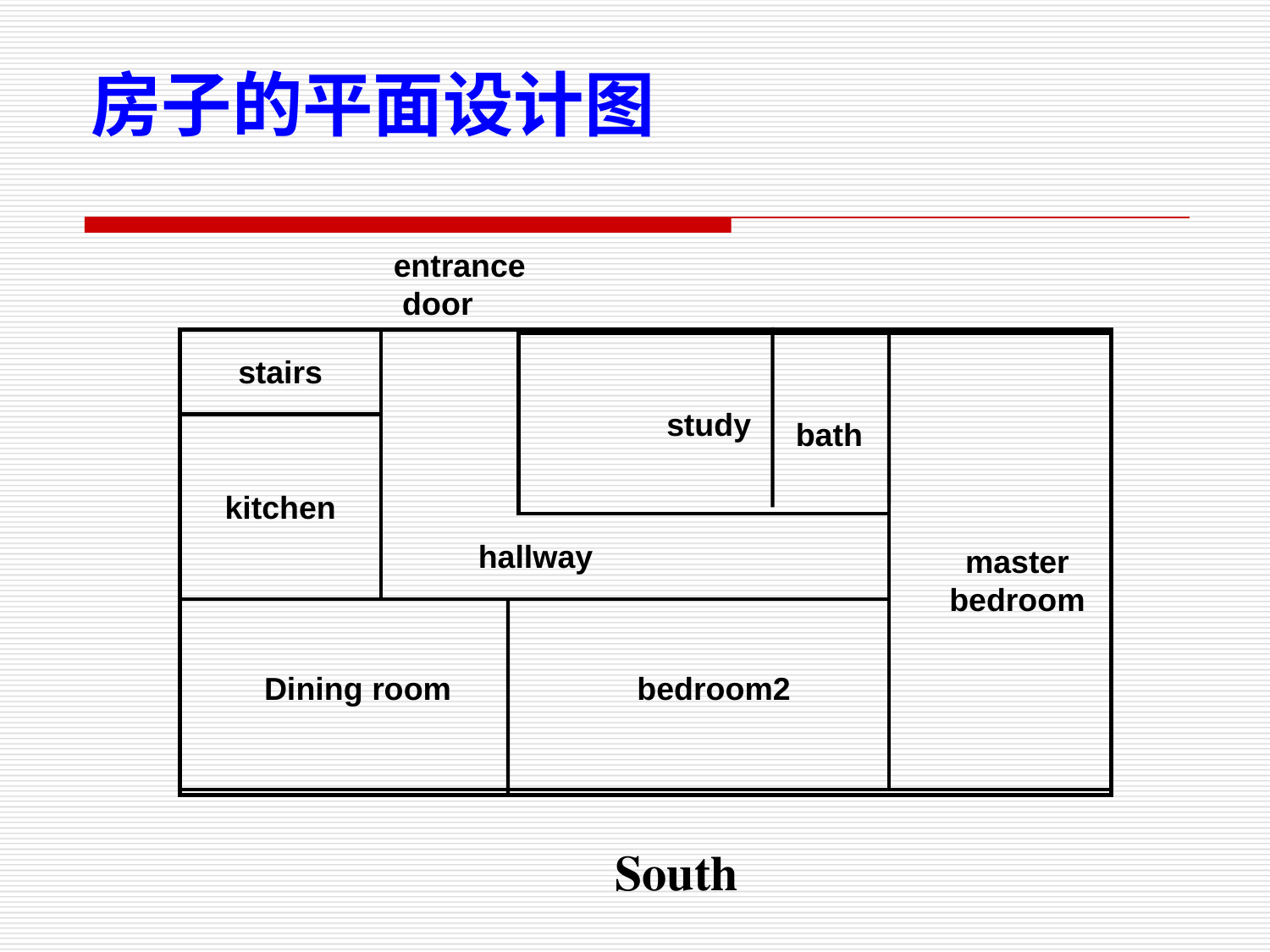

房子的平面设计图
entrance
 door

stairs

study
bath
kitchen
hallway
master
bedroom

Dining room
bedroom2
South